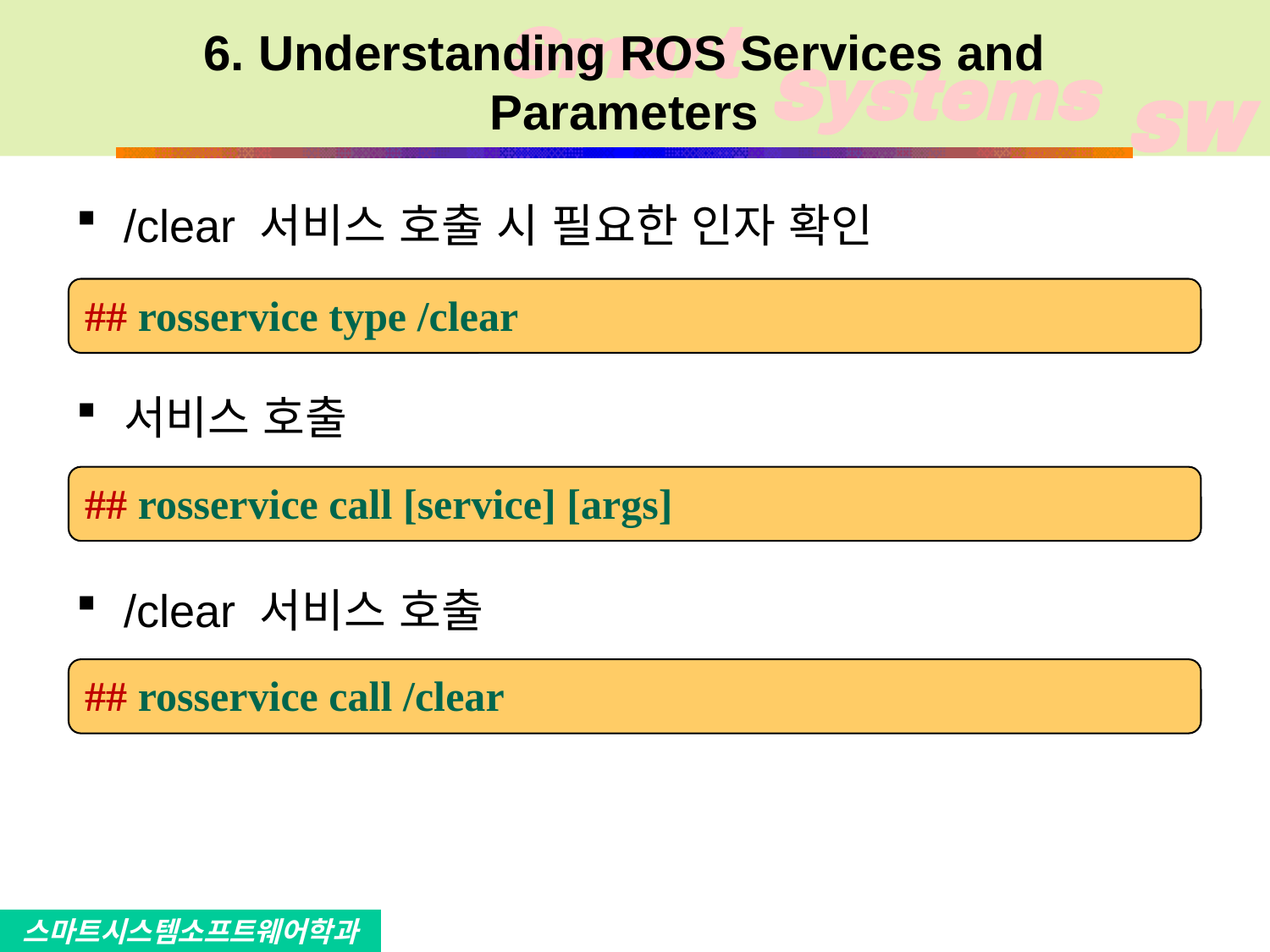

# 6. Understanding ROS Services and Parameters
/clear 서비스 호출 시 필요한 인자 확인

서비스 호출

/clear 서비스 호출

## rosservice type /clear
## rosservice call [service] [args]
## rosservice call /clear